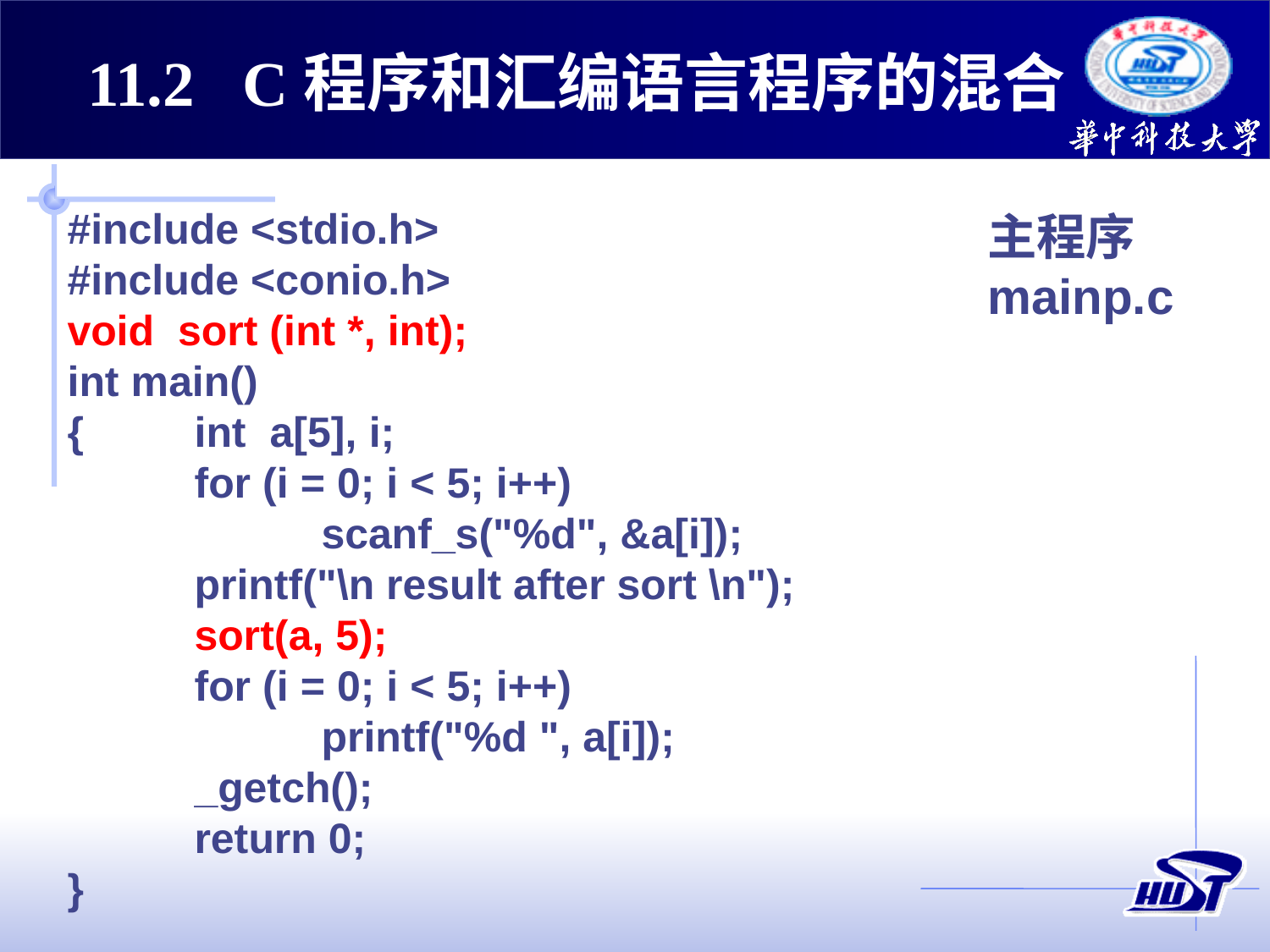

11.2   C程序和汇编语言程序的混合
#include <stdio.h>
#include <conio.h>
void  sort (int *, int);
int main()
{	int  a[5], i;
	for (i = 0; i < 5; i++)
		scanf_s("%d", &a[i]);
	printf("\n result after sort \n");
	sort(a, 5);
	for (i = 0; i < 5; i++)
		printf("%d ", a[i]);
	_getch();
	return 0;
}
主程序mainp.c